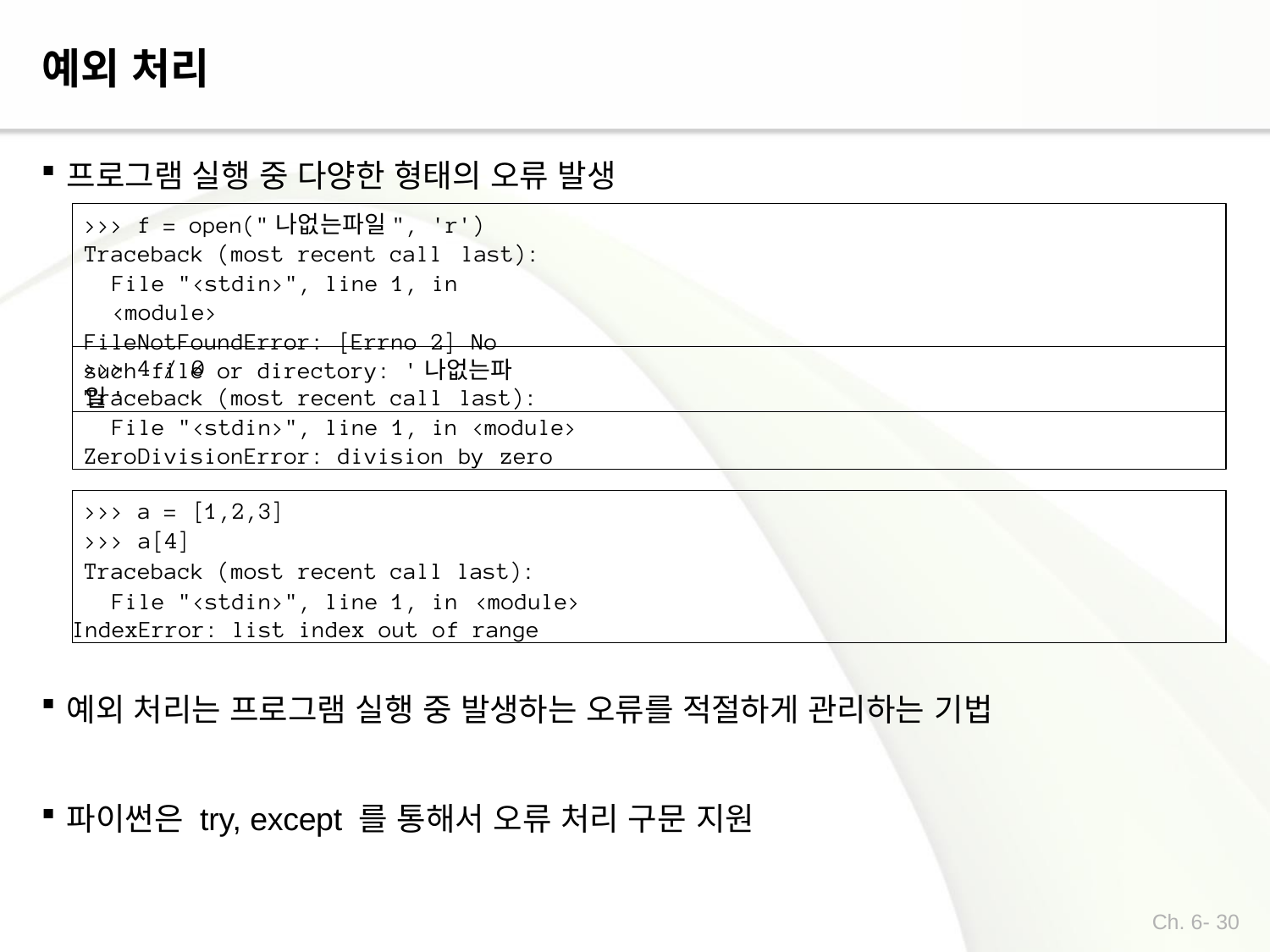

# 예외 처리
프로그램 실행 중 다양한 형태의 오류 발생
>>> f = open("나없는파일", 'r')  Traceback (most recent call last):
File "<stdin>", line 1, in <module>
FileNotFoundError: [Errno 2] No such file or directory: '나없는파일'
>>> 4 / 0
Traceback (most recent call last):
File "<stdin>", line 1, in <module>  ZeroDivisionError: division by zero
>>> a = [1,2,3]
>>> a[4]
Traceback (most recent call last):  File "<stdin>", line 1, in <module>
IndexError: list index out of range
예외 처리는 프로그램 실행 중 발생하는 오류를 적절하게 관리하는 기법

파이썬은 try, except 를 통해서 오류 처리 구문 지원
Ch. 6- 30